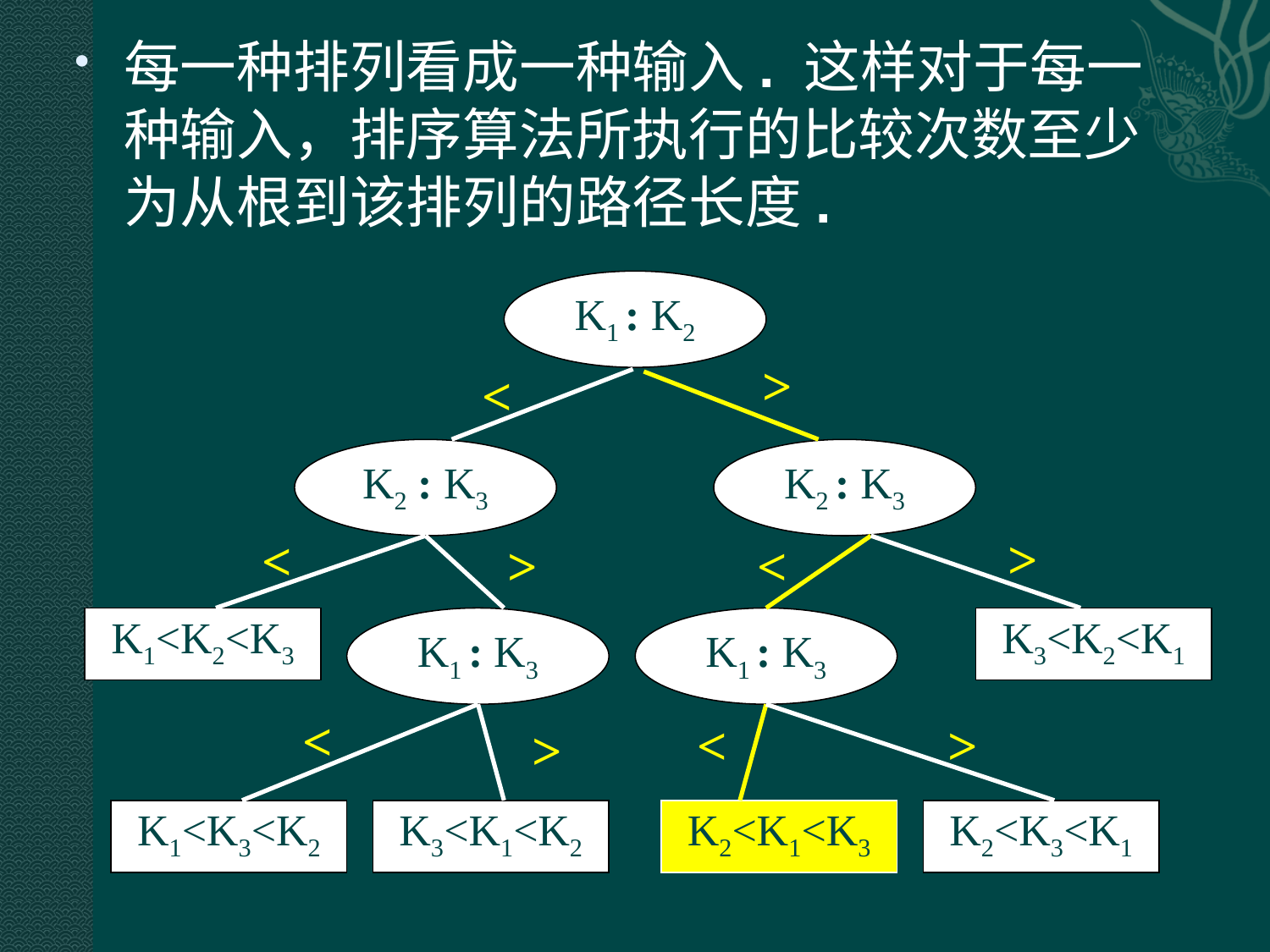

每一种排列看成一种输入. 这样对于每一种输入，排序算法所执行的比较次数至少为从根到该排列的路径长度.
K1 : K2
>
<

K2 : K3
K2 : K3
>
<
>
<

K1<K2<K3
K1 : K3
K1 : K3
K3<K2<K1
<

<
>
>
K1<K3<K2
K3<K1<K2
K2<K1<K3
K2<K3<K1